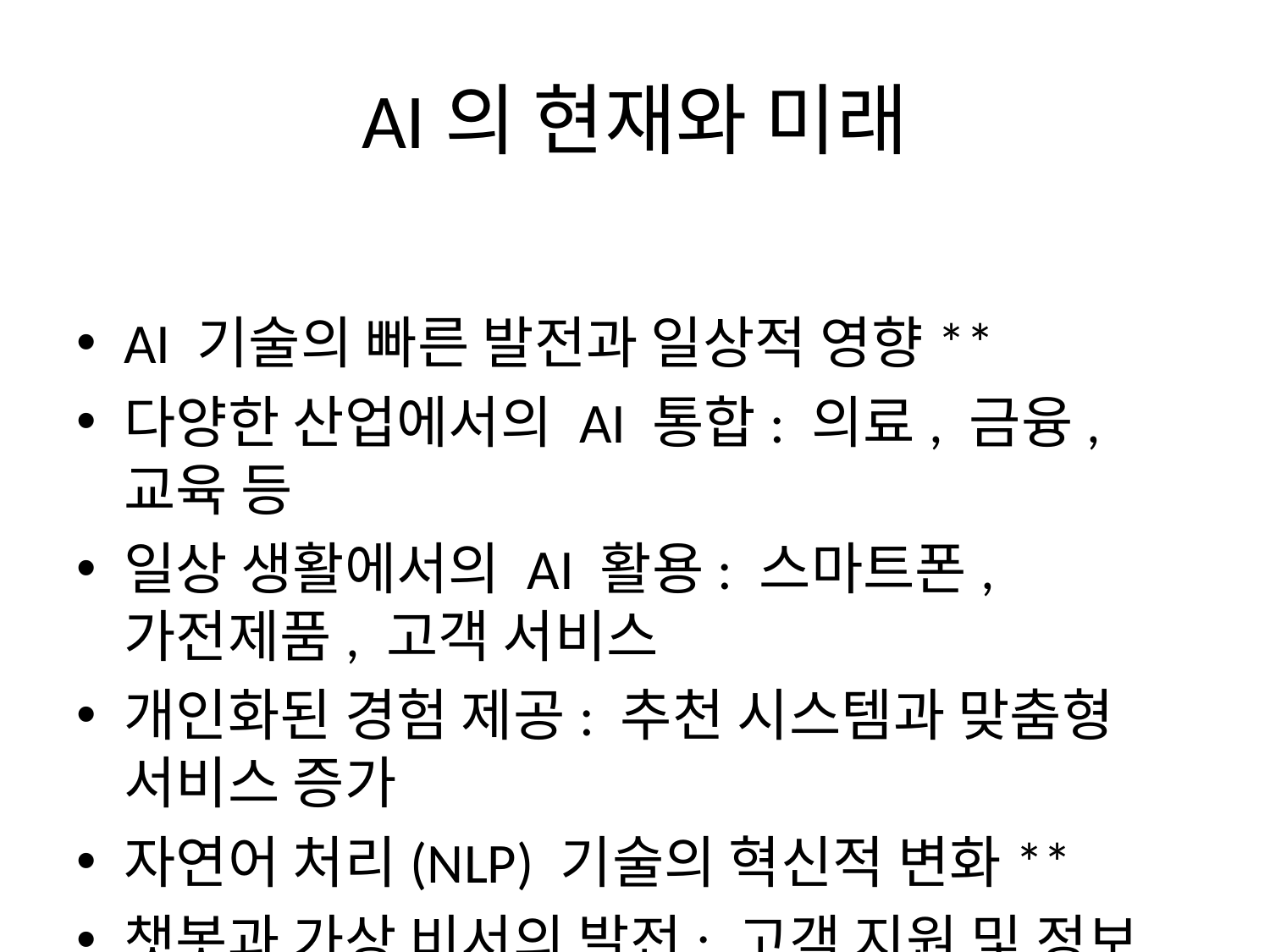

# AI의 현재와 미래

AI 기술의 빠른 발전과 일상적 영향**
다양한 산업에서의 AI 통합: 의료, 금융, 교육 등
일상 생활에서의 AI 활용: 스마트폰, 가전제품, 고객 서비스
개인화된 경험 제공: 추천 시스템과 맞춤형 서비스 증가
자연어 처리(NLP) 기술의 혁신적 변화**
챗봇과 가상 비서의 발전: 고객 지원 및 정보 제공
자동 번역 서비스의 정확성 향상: 언어 장벽 해소
콘텐츠 생성의 자동화: 블로그, 기사, 마케팅 자료 작성
대규모 언어 모델(LLM)의 등장과 역할**
GPT-4o와 같은 모델의 발전: 인간 수준의 대화 능력
문맥 이해 및 창의적 텍스트 생성 가능성: 다양한 용도 활용
AI의 이미지 생성 기술과의 시너지: 텍스트에서 이미지로의 혁신
AI 기술 발전의 윤리적 문제**
데이터 편향성 및 공정성 문제: 신뢰성 있는 AI 개발 필요
일자리 대체 우려: 노동 시장 변화와 대응 방안 모색
가짜 정보 생성 가능성: 딥페이크 및 정보 진위 검증의 중요성
미래의 AI: 기대와 과제**
개인 맞춤형 서비스의 확대: 사용자 경험의 질 향상
자율 주행 및 신약 개발 등 혁신적 응용: 새로운 산업 창출
사회적 논의와 제도 마련의 필요성: AI의 혜택 극대화와 부작용 최소화